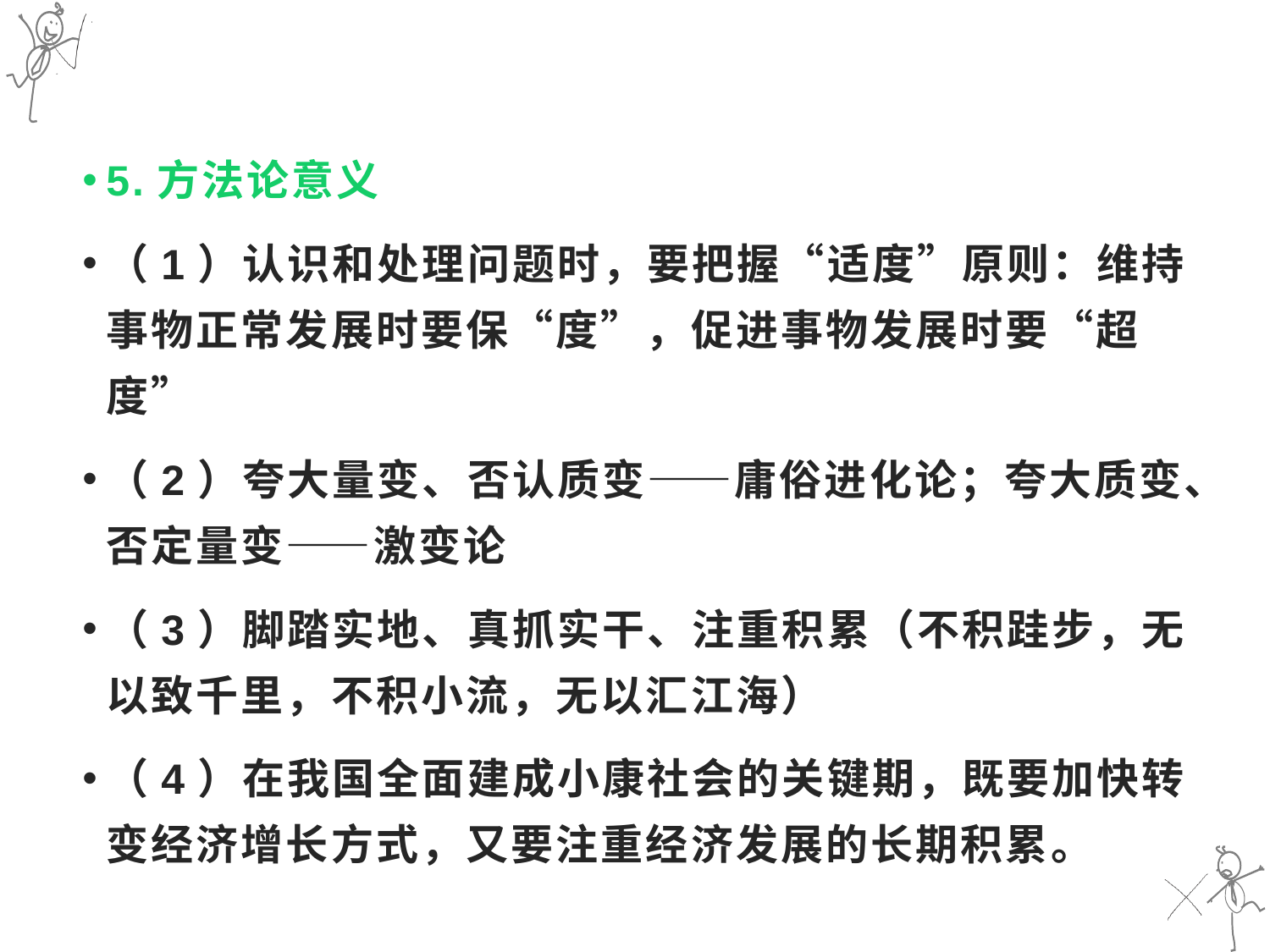

5.方法论意义
（1）认识和处理问题时，要把握“适度”原则：维持事物正常发展时要保“度”，促进事物发展时要“超度”
（2）夸大量变、否认质变——庸俗进化论；夸大质变、否定量变——激变论
（3）脚踏实地、真抓实干、注重积累（不积跬步，无以致千里，不积小流，无以汇江海）
（4）在我国全面建成小康社会的关键期，既要加快转变经济增长方式，又要注重经济发展的长期积累。